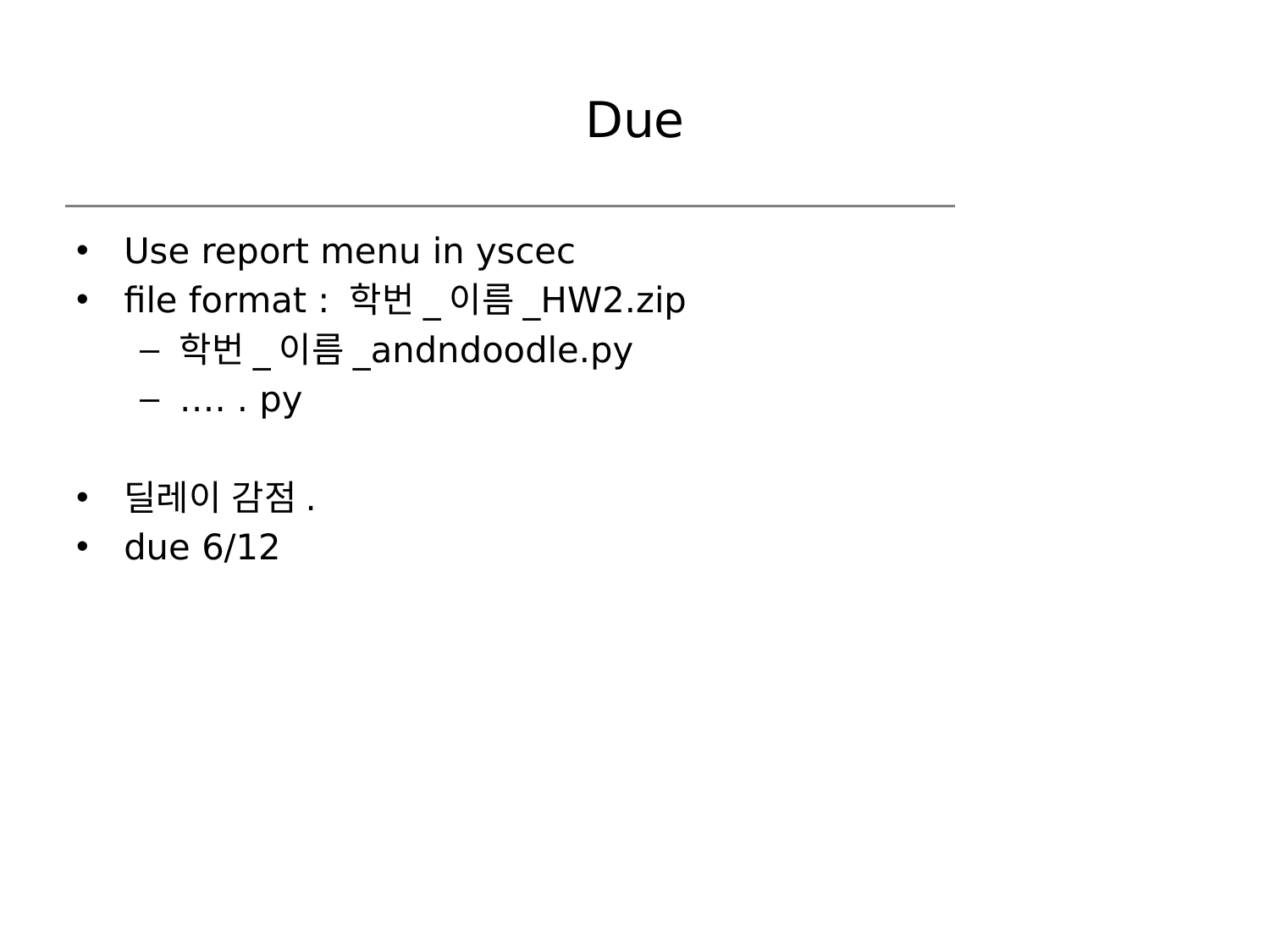

# Due
Use report menu in yscec
file format : 학번_이름_HW2.zip
학번_이름_andndoodle.py
…. . py

딜레이 감점.
due 6/12